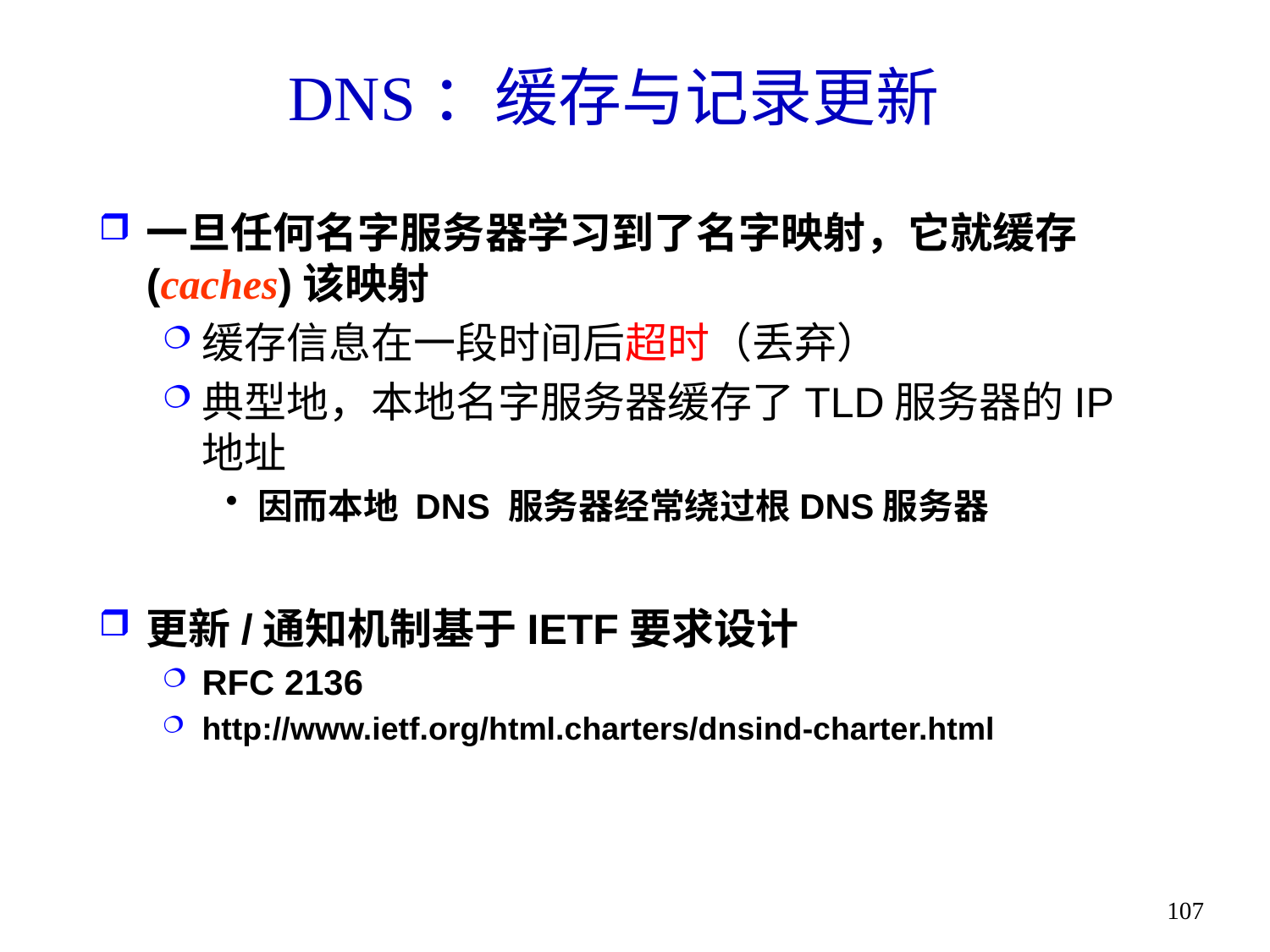

# DNS：缓存与记录更新
一旦任何名字服务器学习到了名字映射，它就缓存(caches)该映射
缓存信息在一段时间后超时（丢弃）
典型地，本地名字服务器缓存了TLD服务器的IP地址
因而本地 DNS 服务器经常绕过根DNS服务器

更新/通知机制基于IETF要求设计
RFC 2136
http://www.ietf.org/html.charters/dnsind-charter.html
107